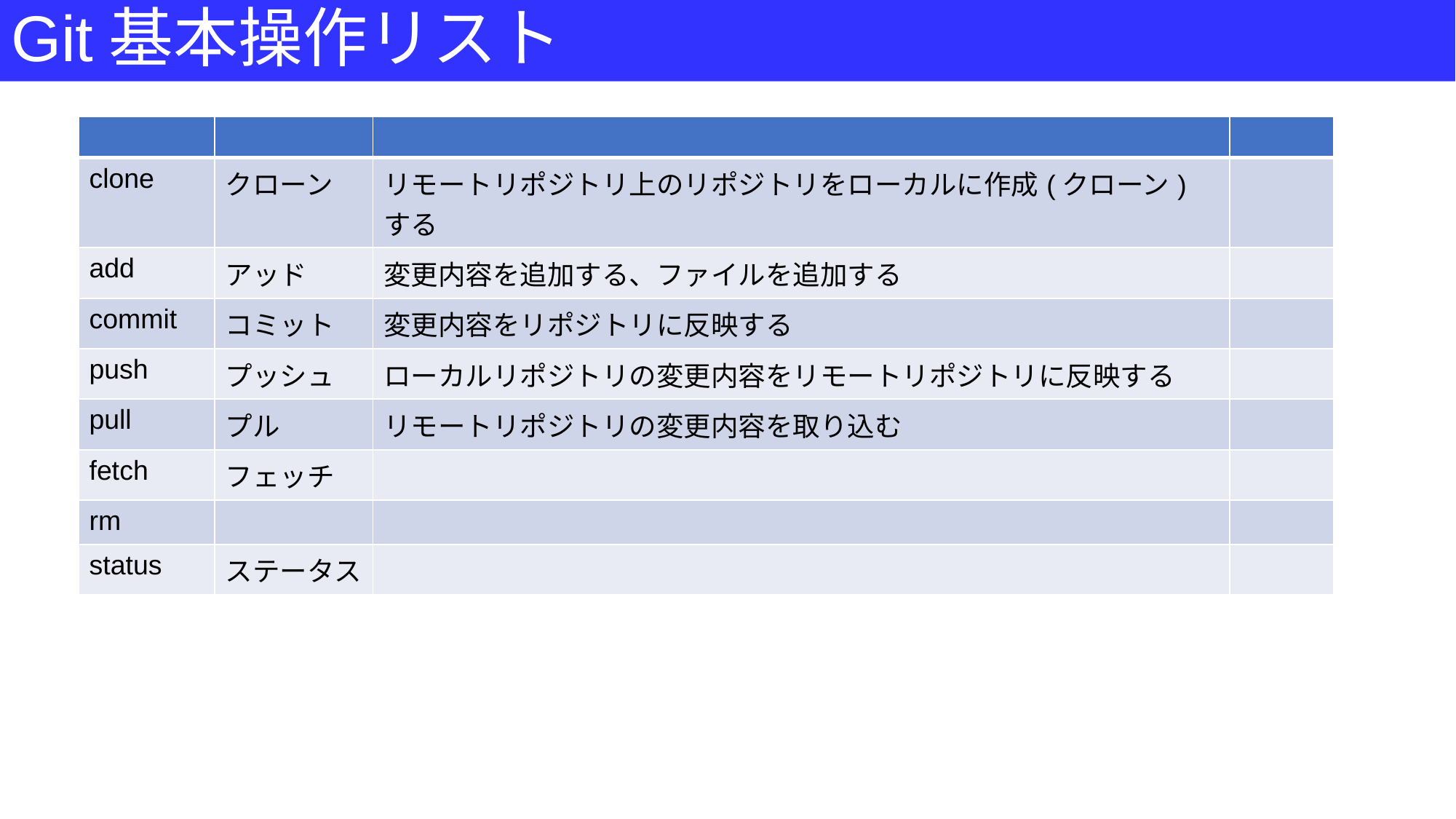

# Git基本操作リスト
|  |  |  |  |
| --- | --- | --- | --- |
| clone | クローン | リモートリポジトリ上のリポジトリをローカルに作成(クローン)する |  |
| add | アッド | 変更内容を追加する、ファイルを追加する |  |
| commit | コミット | 変更内容をリポジトリに反映する |  |
| push | プッシュ | ローカルリポジトリの変更内容をリモートリポジトリに反映する |  |
| pull | プル | リモートリポジトリの変更内容を取り込む |  |
| fetch | フェッチ |  |  |
| rm |  |  |  |
| status | ステータス |  |  |